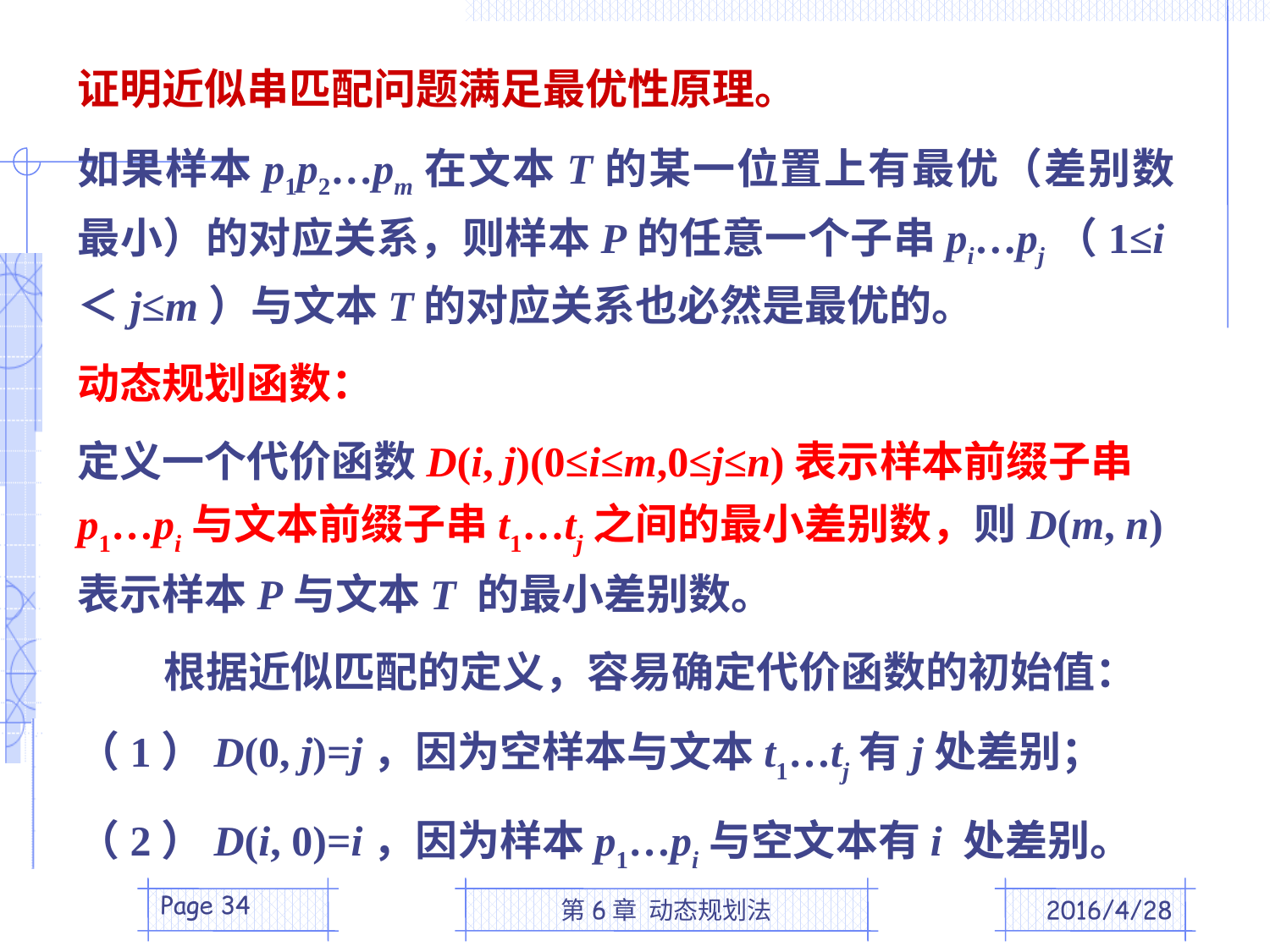

证明近似串匹配问题满足最优性原理。
如果样本p1p2…pm在文本T的某一位置上有最优（差别数最小）的对应关系，则样本P的任意一个子串pi…pj（1≤i＜j≤m）与文本T的对应关系也必然是最优的。
动态规划函数：
定义一个代价函数D(i, j)(0≤i≤m,0≤j≤n)表示样本前缀子串p1…pi与文本前缀子串t1…tj之间的最小差别数，则D(m, n)表示样本P与文本T 的最小差别数。
        根据近似匹配的定义，容易确定代价函数的初始值：
（1）D(0, j)=j，因为空样本与文本t1…tj有j处差别；
（2）D(i, 0)=i，因为样本p1…pi与空文本有i 处差别。
Page 34
第6章  动态规划法
2016/4/28